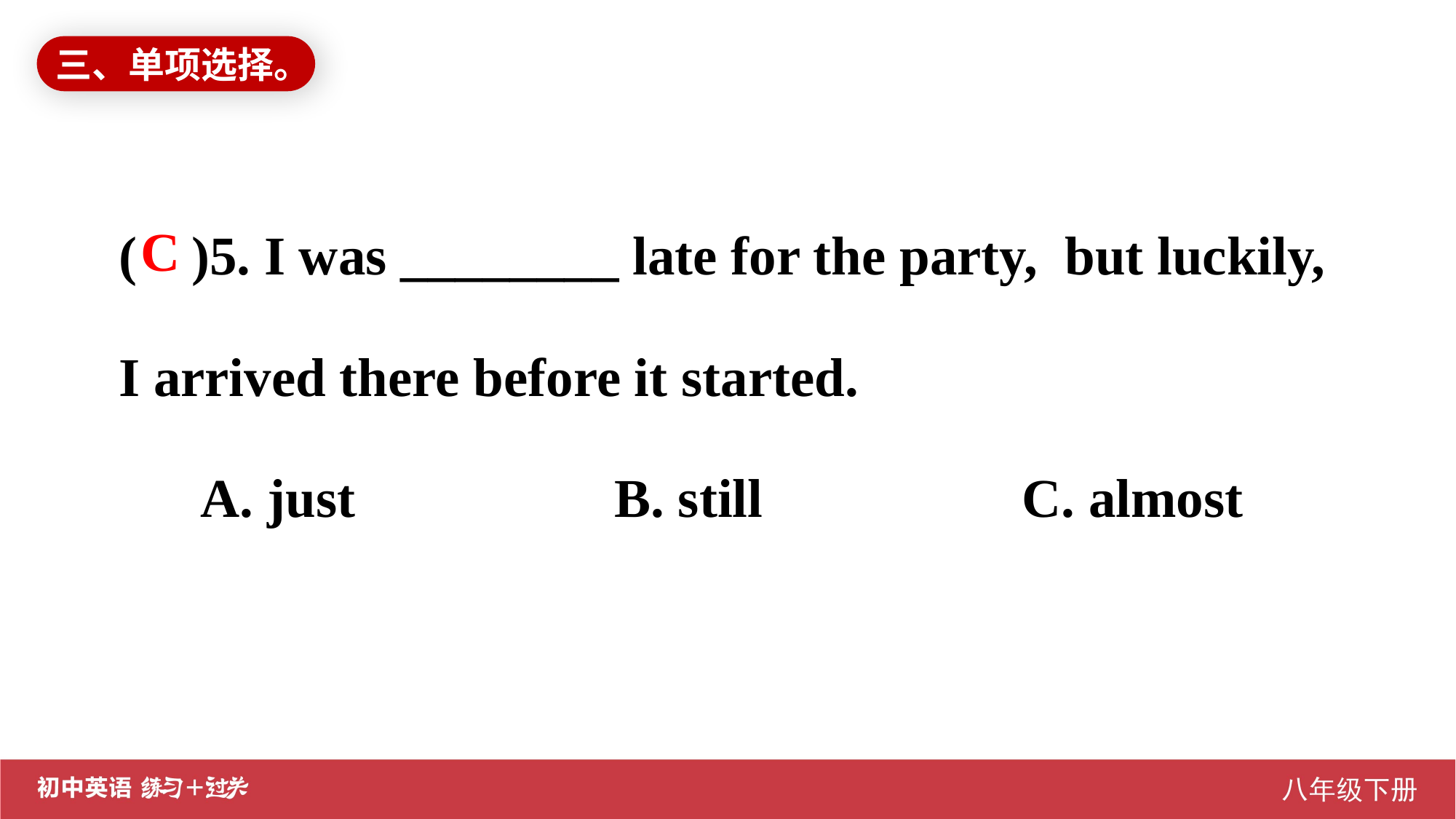

三、单项选择。
(    )5. I was ________ late for the party,  but luckily,  I arrived there before it started.
      A. just                   B. still                   C. almost
C